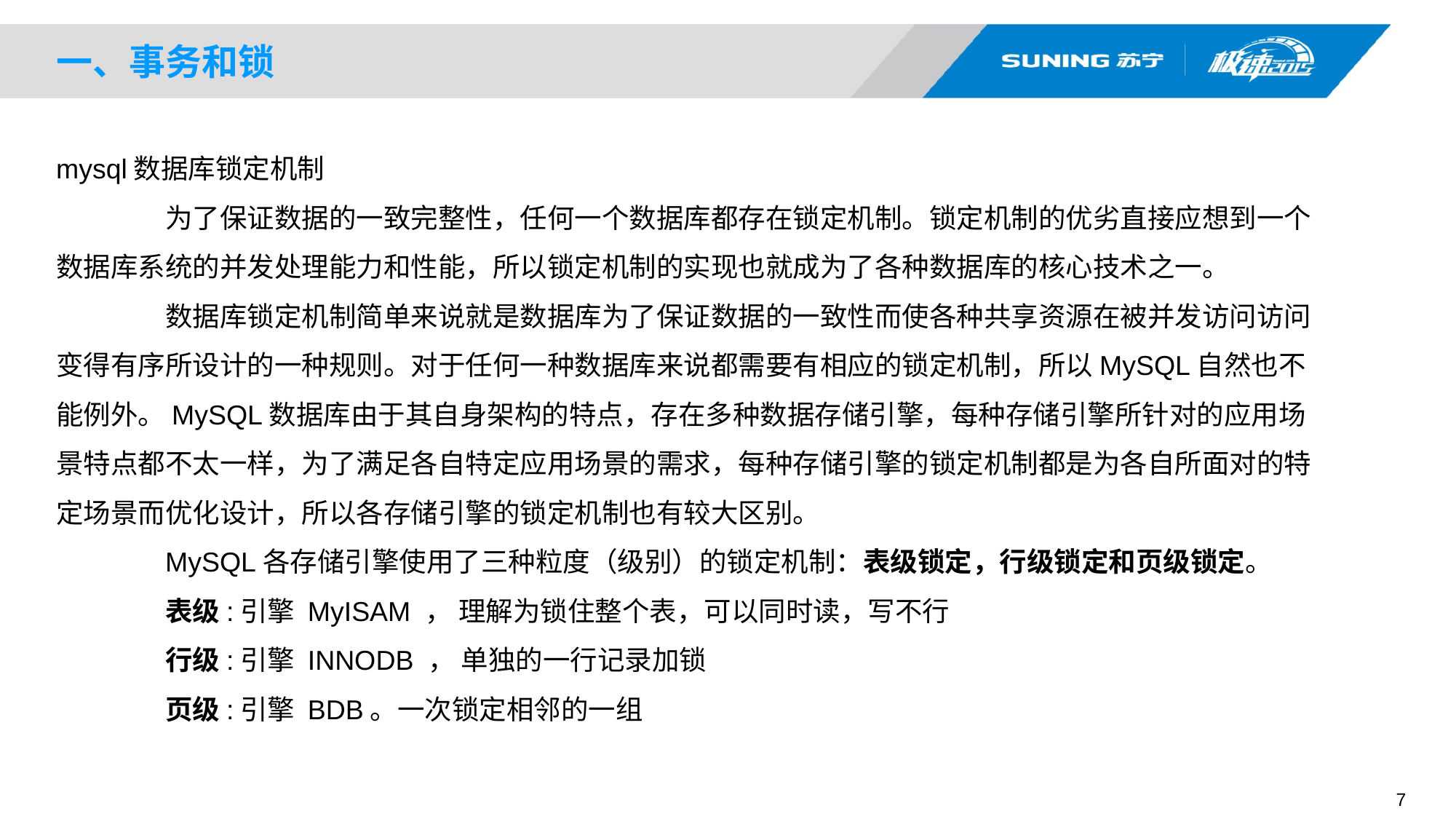

# 一、事务和锁
mysql数据库锁定机制
	为了保证数据的一致完整性，任何一个数据库都存在锁定机制。锁定机制的优劣直接应想到一个数据库系统的并发处理能力和性能，所以锁定机制的实现也就成为了各种数据库的核心技术之一。
	数据库锁定机制简单来说就是数据库为了保证数据的一致性而使各种共享资源在被并发访问访问变得有序所设计的一种规则。对于任何一种数据库来说都需要有相应的锁定机制，所以MySQL自然也不能例外。MySQL数据库由于其自身架构的特点，存在多种数据存储引擎，每种存储引擎所针对的应用场景特点都不太一样，为了满足各自特定应用场景的需求，每种存储引擎的锁定机制都是为各自所面对的特定场景而优化设计，所以各存储引擎的锁定机制也有较大区别。
	MySQL各存储引擎使用了三种粒度（级别）的锁定机制：表级锁定，行级锁定和页级锁定。
	表级:引擎 MyISAM ， 理解为锁住整个表，可以同时读，写不行
	行级:引擎 INNODB ， 单独的一行记录加锁
	页级:引擎 BDB。一次锁定相邻的一组